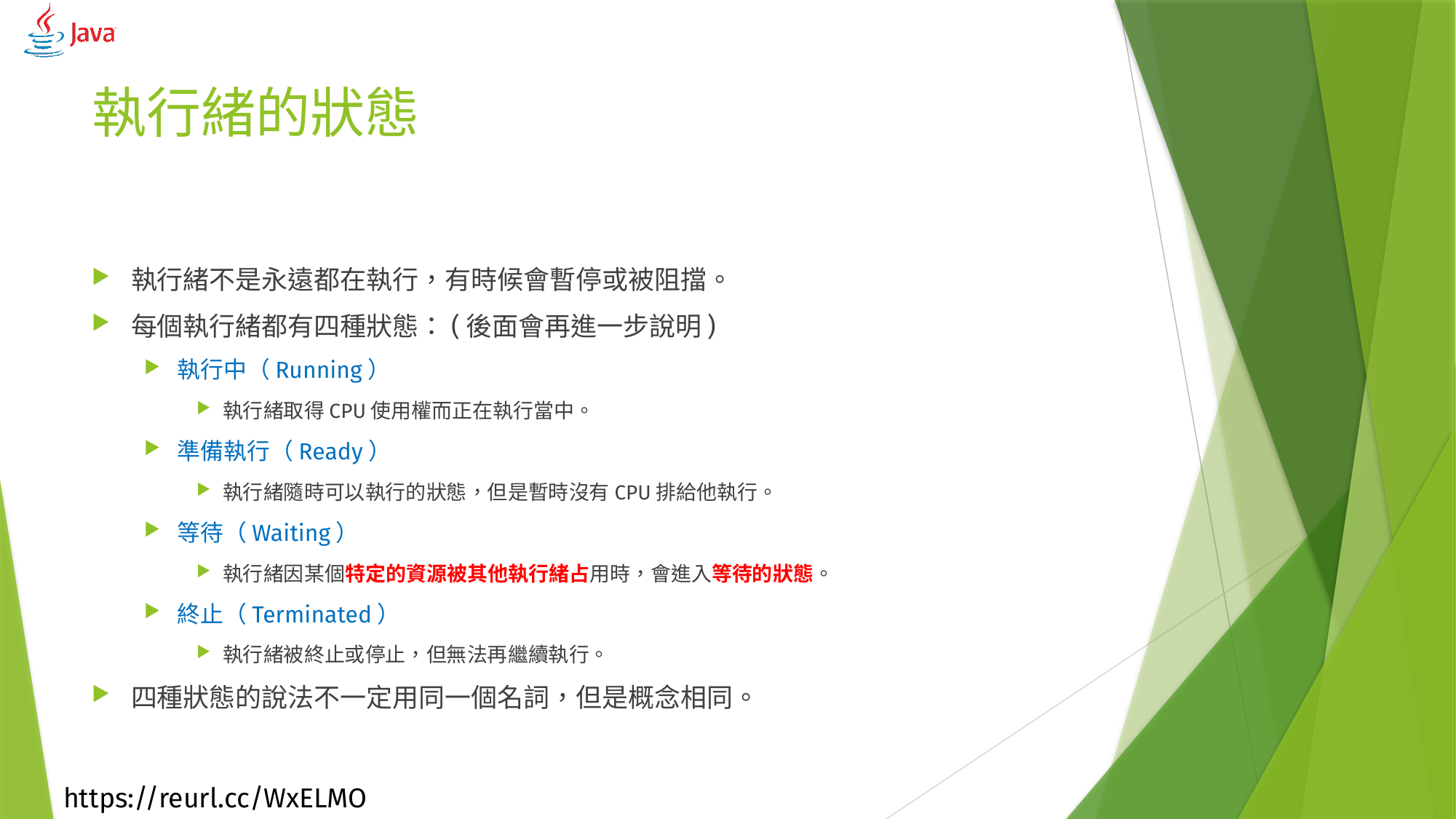

# 執行緒的狀態
執行緒不是永遠都在執行，有時候會暫停或被阻擋。
每個執行緒都有四種狀態：(後面會再進一步說明)
執行中（Running）
執行緒取得CPU使用權而正在執行當中。
準備執行（Ready）
執行緒隨時可以執行的狀態，但是暫時沒有CPU排給他執行。
等待（Waiting）
執行緒因某個特定的資源被其他執行緒占用時，會進入等待的狀態。
終止（Terminated）
執行緒被終止或停止，但無法再繼續執行。
四種狀態的說法不一定用同一個名詞，但是概念相同。